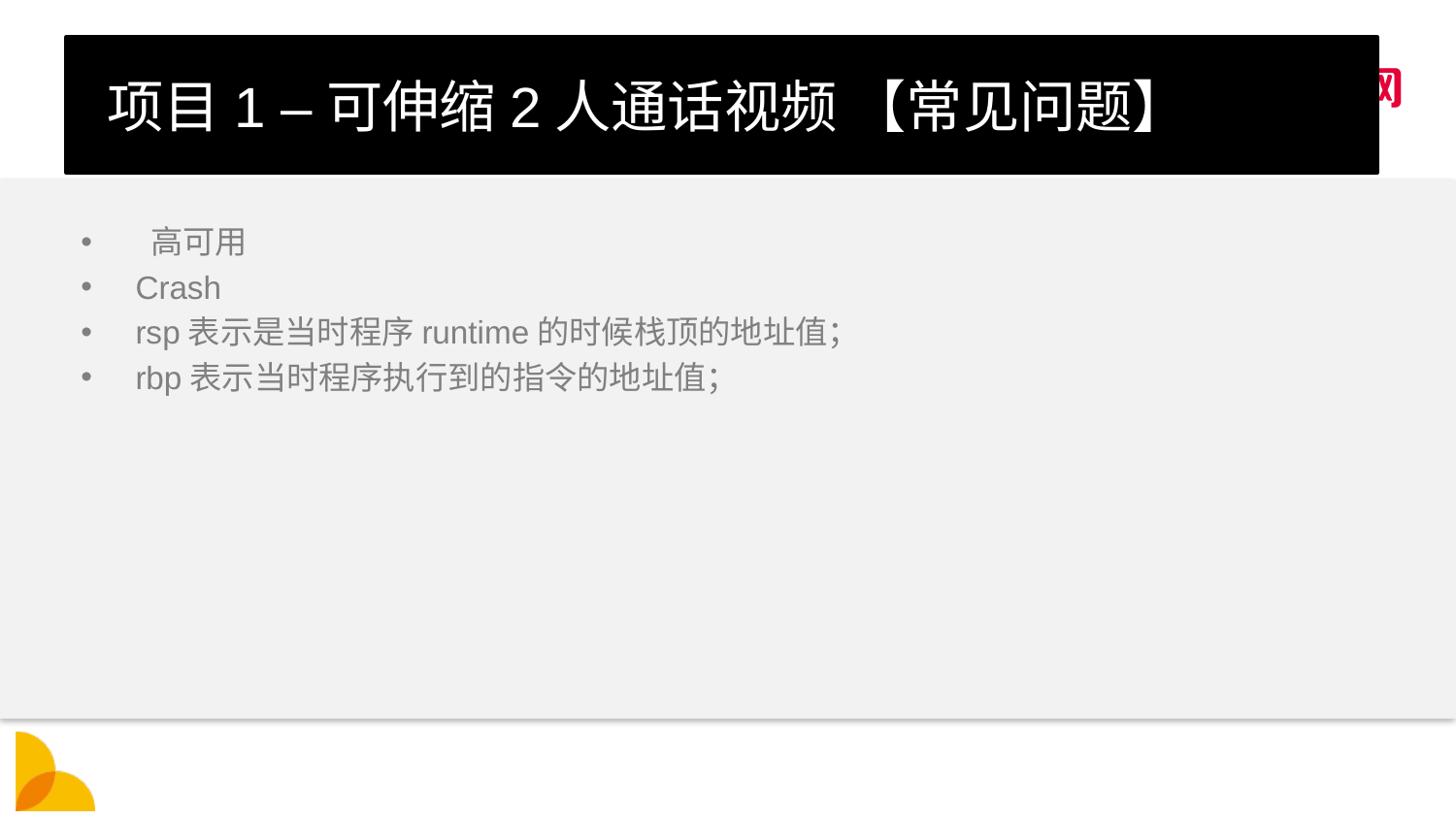

# 项目1 –可伸缩2人通话视频 【常见问题】
 高可用
Crash
rsp表示是当时程序runtime的时候栈顶的地址值；
rbp表示当时程序执行到的指令的地址值；